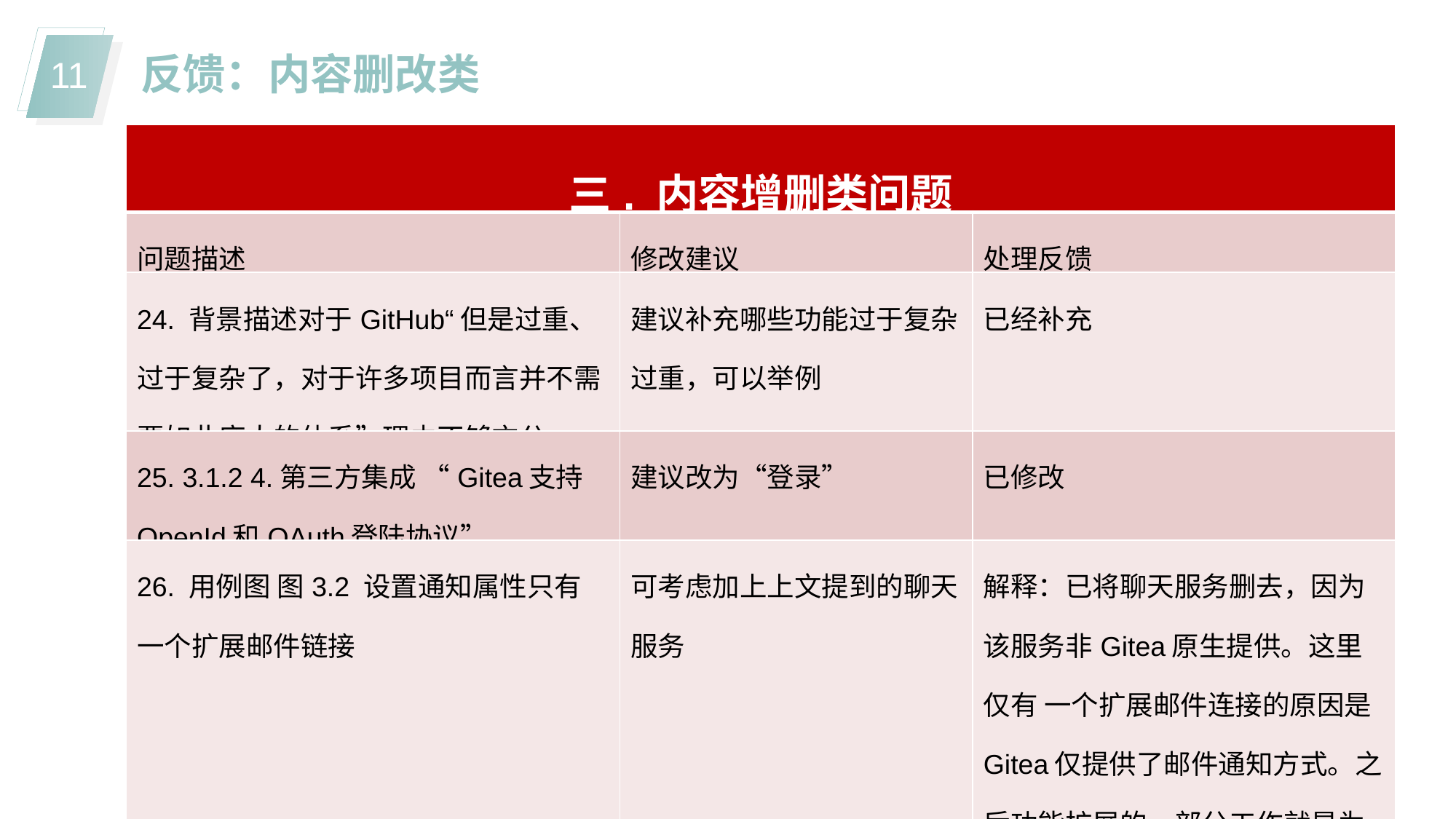

反馈：内容删改类
| 三. 内容增删类问题 |  |  |
| --- | --- | --- |
| 问题描述 | 修改建议 | 处理反馈 |
| 24. 背景描述对于GitHub“但是过重、过于复杂了，对于许多项目而言并不需要如此庞大的体系”理由不够充分 | 建议补充哪些功能过于复杂过重，可以举例 | 已经补充 |
| 25. 3.1.2 4.第三方集成 “Gitea支持OpenId和OAuth登陆协议” | 建议改为“登录” | 已修改 |
| 26. 用例图 图3.2 设置通知属性只有一个扩展邮件链接 | 可考虑加上上文提到的聊天服务 | 解释：已将聊天服务删去，因为该服务非Gitea原生提供。这里仅有 一个扩展邮件连接的原因是Gitea仅提供了邮件通知方式。之后功能扩展的一部分工作就是为设置通知属性增添更多内容 |